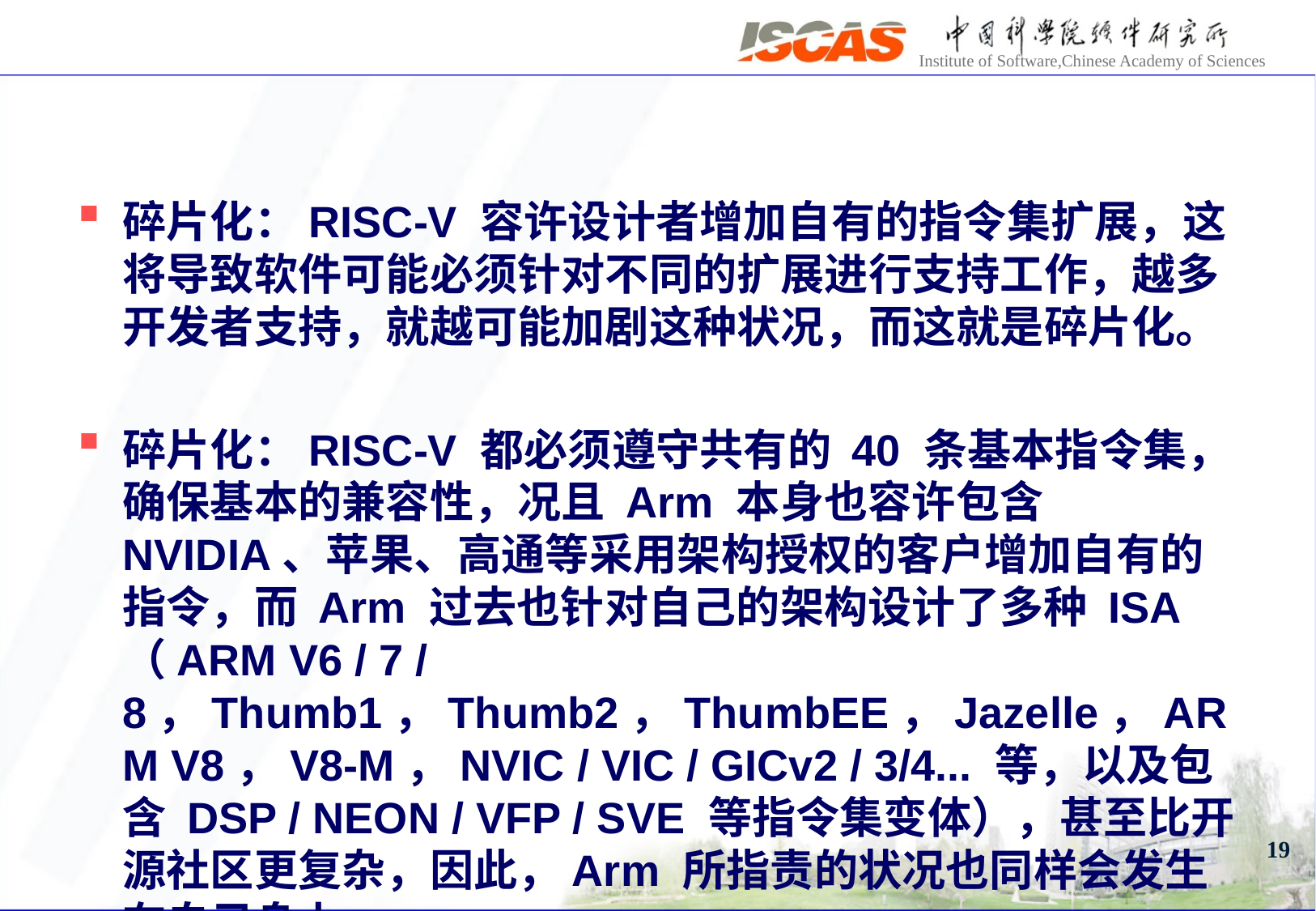

#
碎片化：RISC-V 容许设计者增加自有的指令集扩展，这将导致软件可能必须针对不同的扩展进行支持工作，越多开发者支持，就越可能加剧这种状况，而这就是碎片化。

碎片化：RISC-V 都必须遵守共有的 40 条基本指令集，确保基本的兼容性，况且 Arm 本身也容许包含 NVIDIA、苹果、高通等采用架构授权的客户增加自有的指令，而 Arm 过去也针对自己的架构设计了多种 ISA（ARM V6 / 7 / 8，Thumb1，Thumb2，ThumbEE，Jazelle，ARM V8，V8-M，NVIC / VIC / GICv2 / 3/4... 等，以及包含 DSP / NEON / VFP / SVE 等指令集变体），甚至比开源社区更复杂，因此，Arm 所指责的状况也同样会发生在自己身上。
19